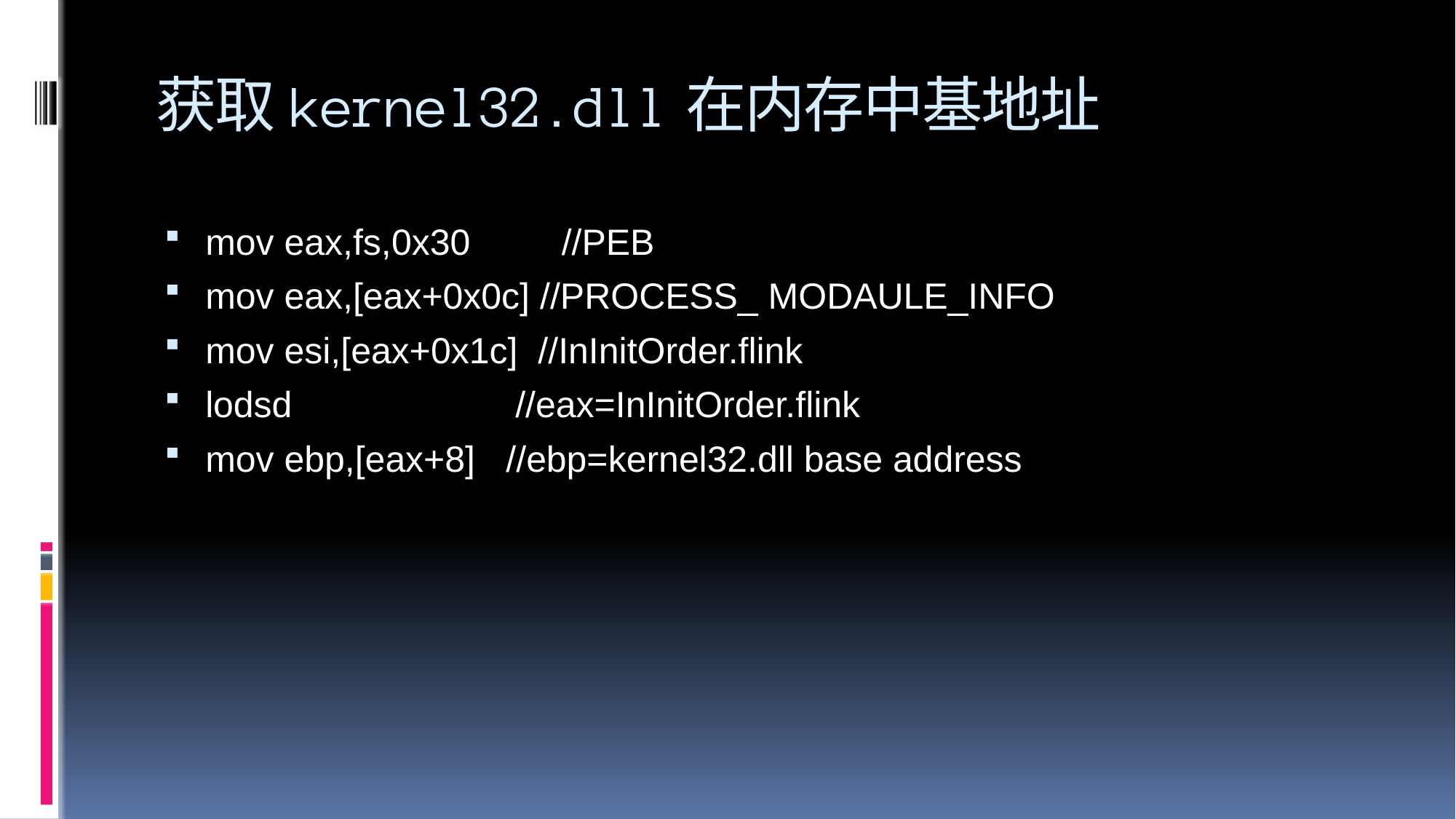

# 获取kernel32.dll在内存中基地址
mov eax,fs,0x30         //PEB
mov eax,[eax+0x0c] //PROCESS_ MODAULE_INFO
mov esi,[eax+0x1c]  //InInitOrder.flink
lodsd                      //eax=InInitOrder.flink
mov ebp,[eax+8]   //ebp=kernel32.dll base address